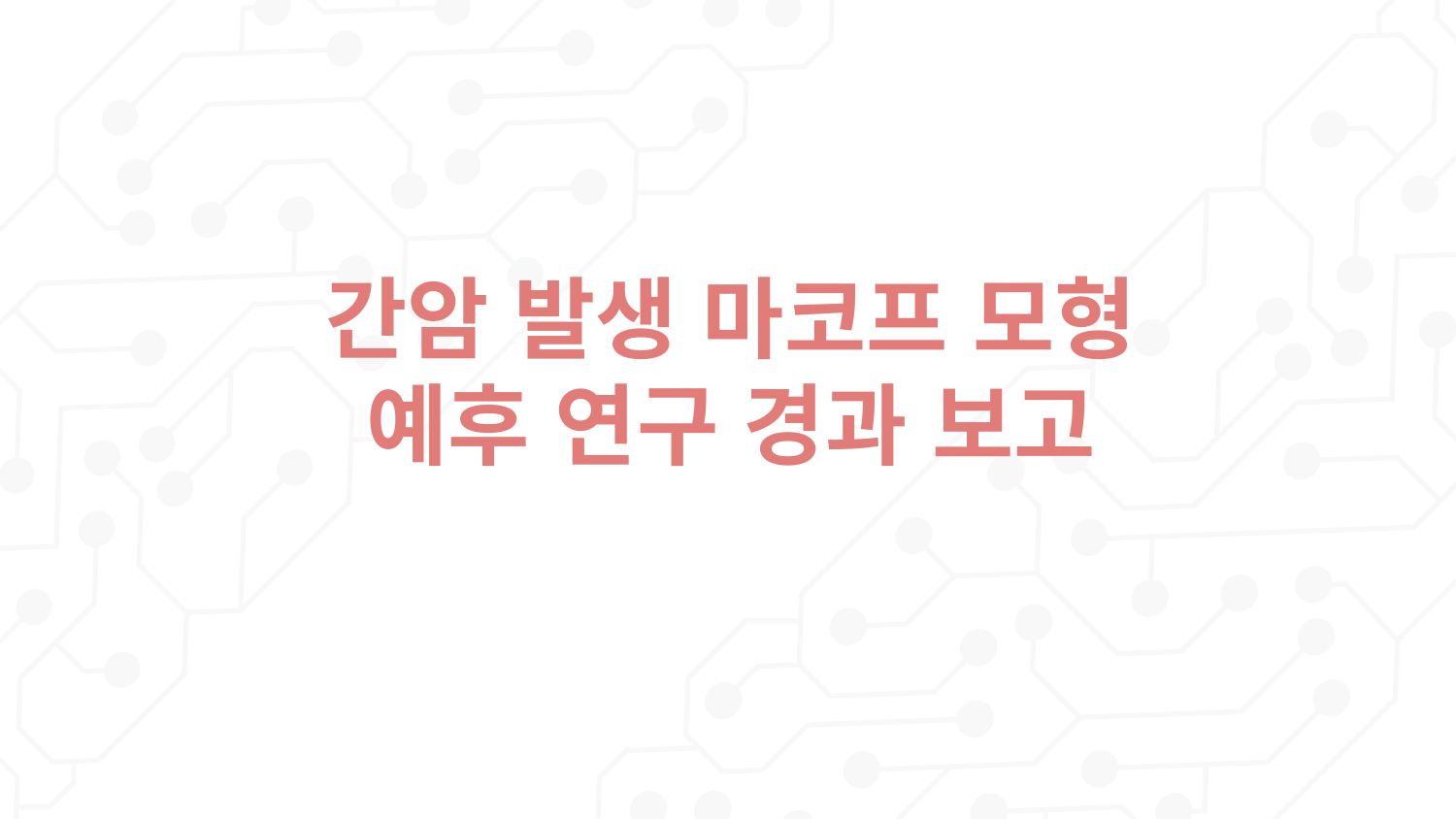

# 간암 발생 마코프 모형
예후 연구 경과 보고